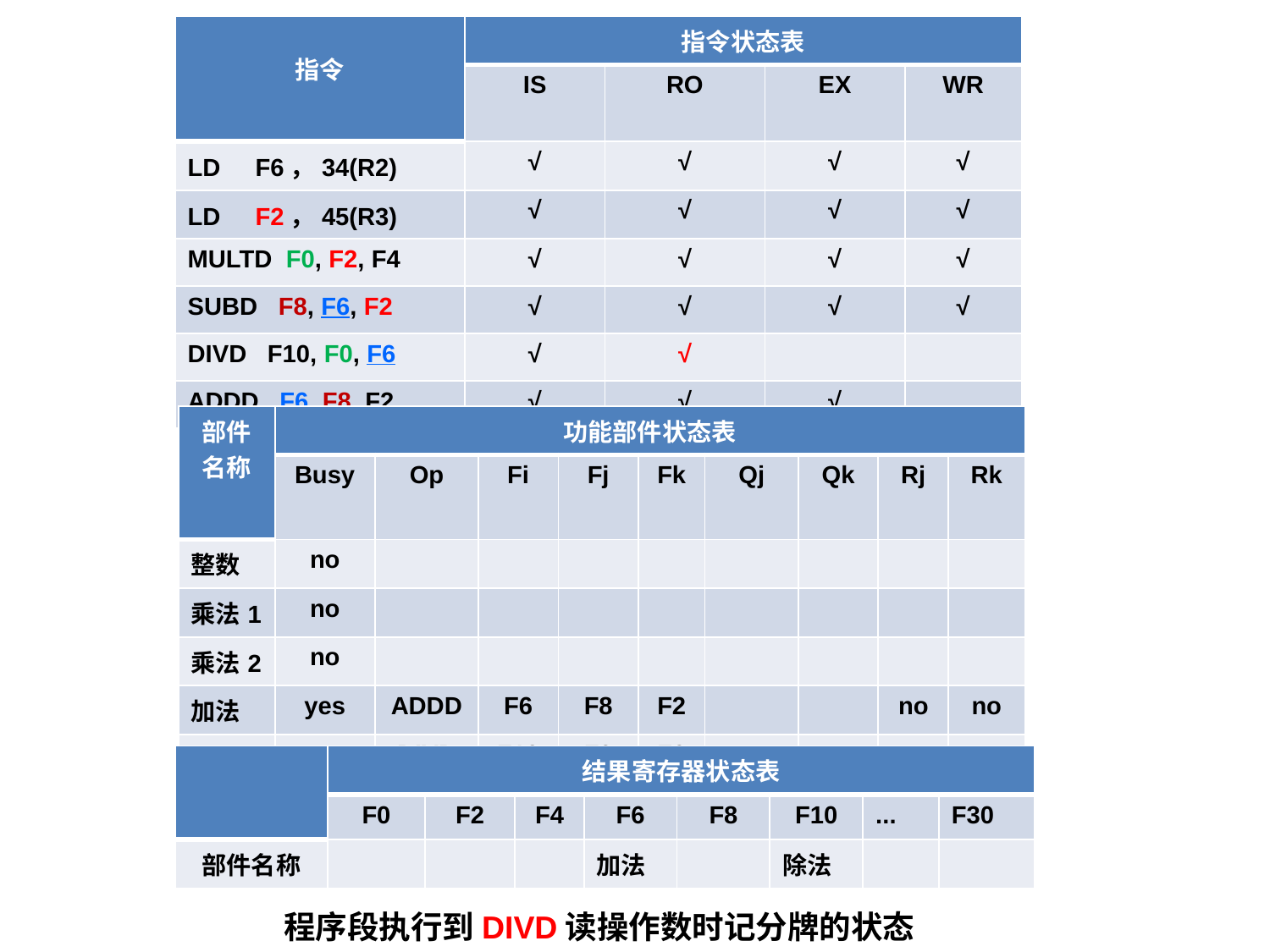

| 指令 | 指令状态表 |  |  |  |
| --- | --- | --- | --- | --- |
|  | IS | RO | EX | WR |
| LD F6，34(R2) | √ | √ | √ | √ |
| LD F2，45(R3) | √ | √ | √ | √ |
| MULTD F0, F2, F4 | √ | √ | √ | √ |
| SUBD F8, F6, F2 | √ | √ | √ | √ |
| DIVD F10, F0, F6 | √ | √ |  |  |
| ADDD F6, F8, F2 | √ | √ | √ |  |
| 部件名称 | 功能部件状态表 |  |  |  |  |  |  |  |  |
| --- | --- | --- | --- | --- | --- | --- | --- | --- | --- |
|  | Busy | Op | Fi | Fj | Fk | Qj | Qk | Rj | Rk |
| 整数 | no |  |  |  |  |  |  |  |  |
| 乘法1 | no |  |  |  |  |  |  |  |  |
| 乘法2 | no |  |  |  |  |  |  |  |  |
| 加法 | yes | ADDD | F6 | F8 | F2 |  |  | no | no |
| 除法 | yes | DIVD | F10 | F0 | F6 |  |  | no | no |
|  | 结果寄存器状态表 |  |  |  |  |  |  |  |
| --- | --- | --- | --- | --- | --- | --- | --- | --- |
|  | F0 | F2 | F4 | F6 | F8 | F10 | ... | F30 |
| 部件名称 |  |  |  | 加法 |  | 除法 |  |  |
程序段执行到DIVD读操作数时记分牌的状态